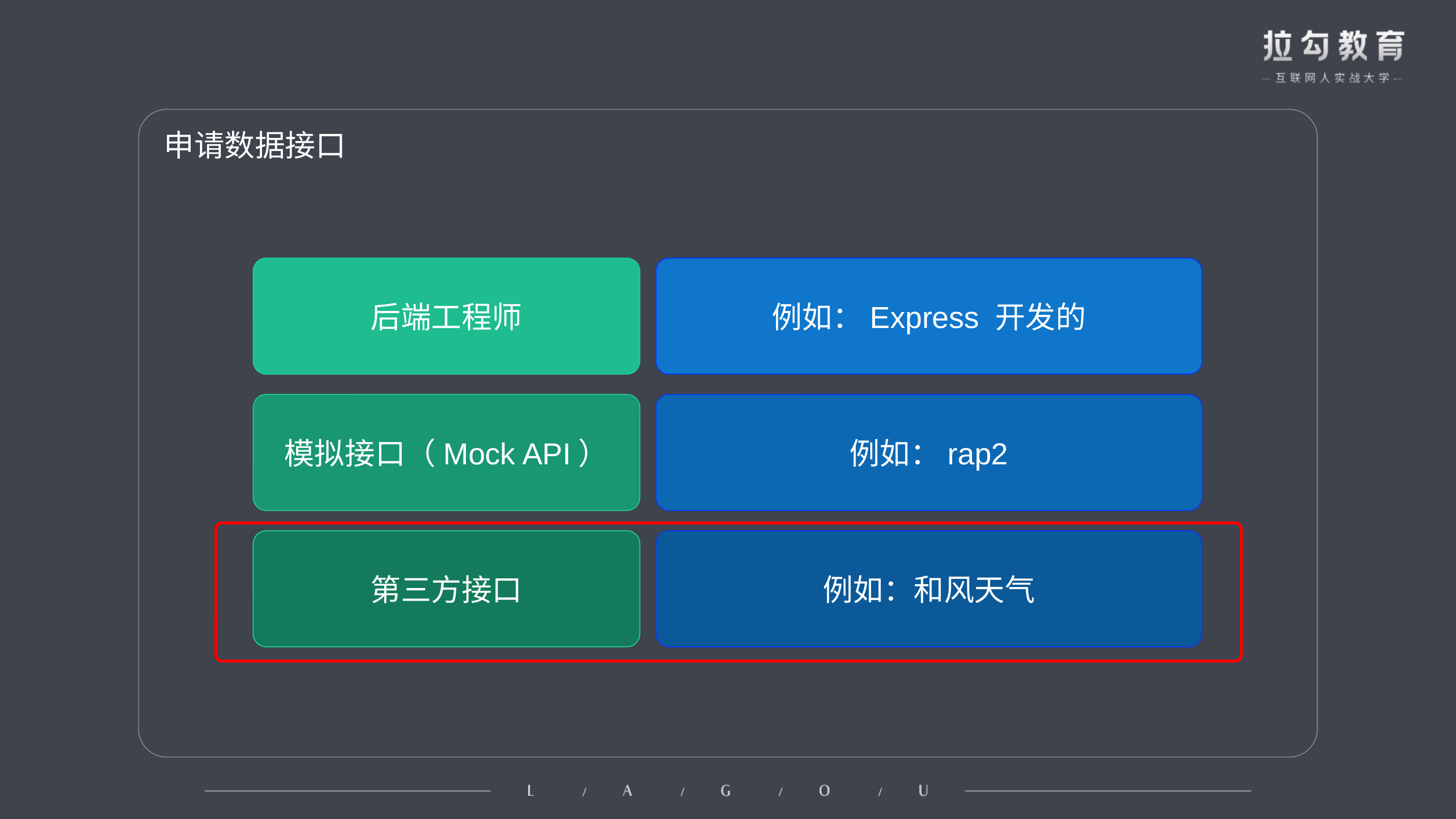

申请数据接口
后端工程师
例如：Express 开发的
模拟接口（Mock API）
例如：rap2

第三方接口
例如：和风天气